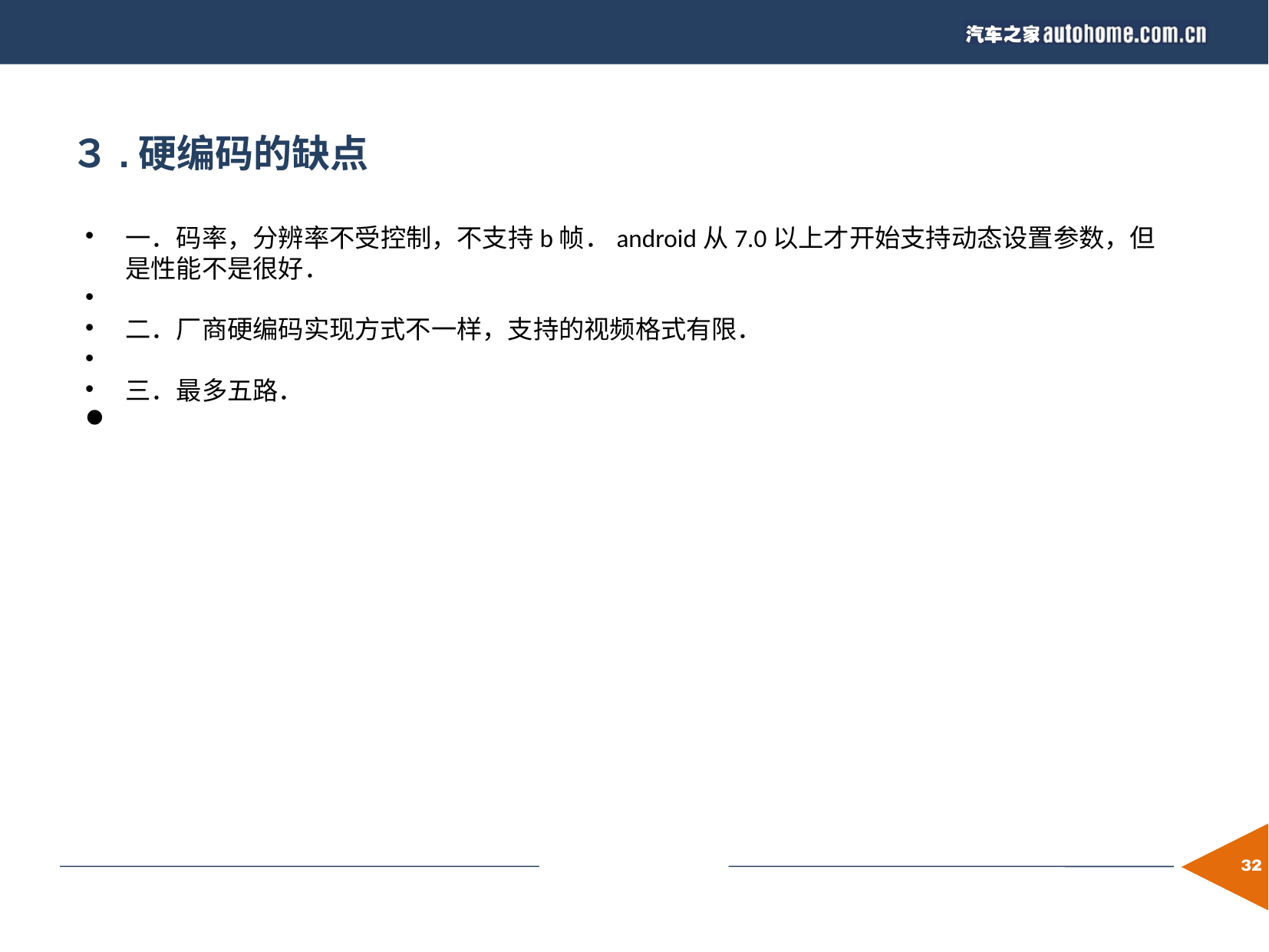

３.硬编码的缺点
一．码率，分辨率不受控制，不支持b帧．android从7.0以上才开始支持动态设置参数，但是性能不是很好．

二．厂商硬编码实现方式不一样，支持的视频格式有限．

三．最多五路．

32